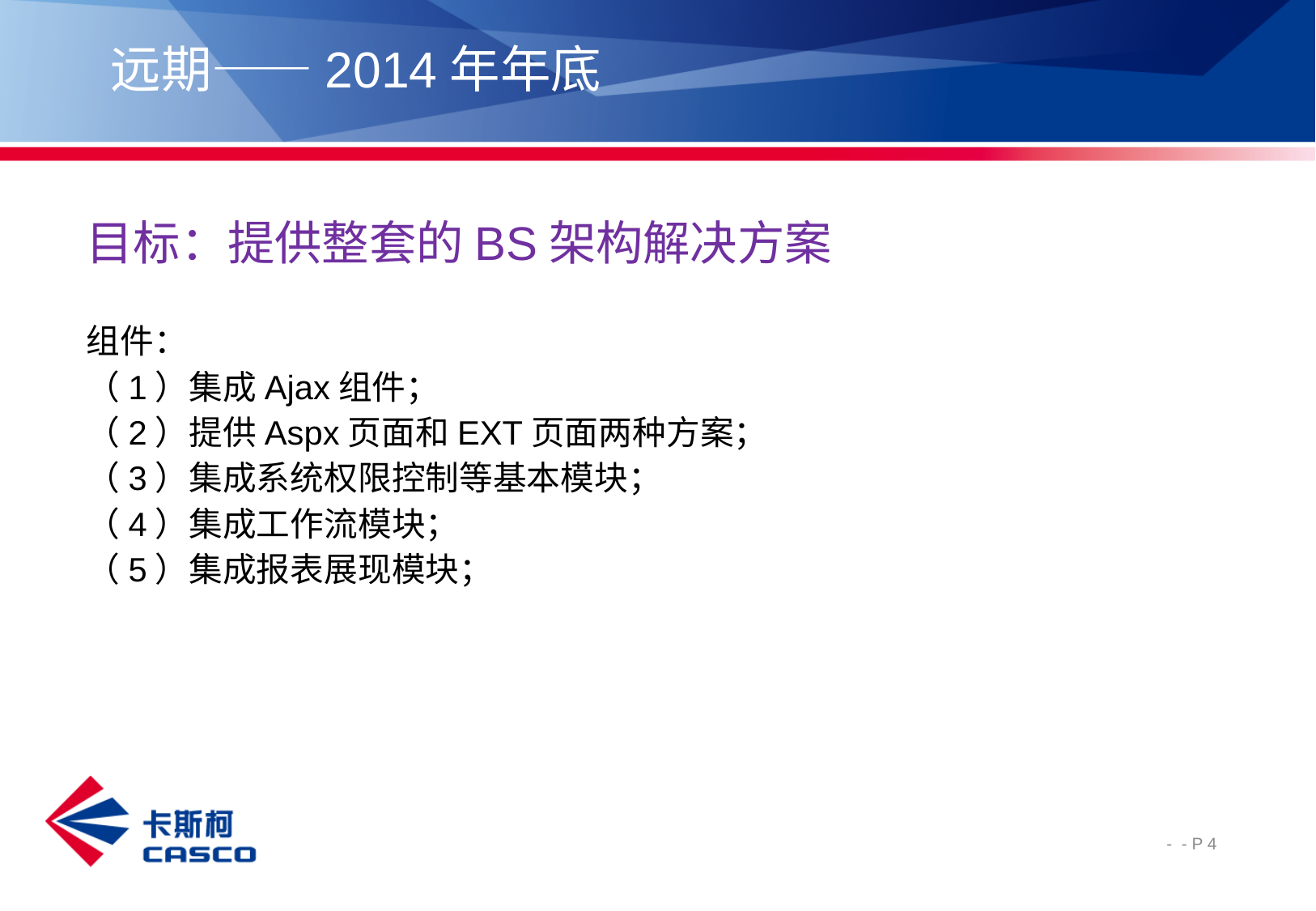

# 远期——2014年年底
目标：提供整套的BS架构解决方案

组件：
（1）集成Ajax组件；
（2）提供Aspx页面和EXT页面两种方案；
（3）集成系统权限控制等基本模块；
（4）集成工作流模块；
（5）集成报表展现模块；
 -  - P 4